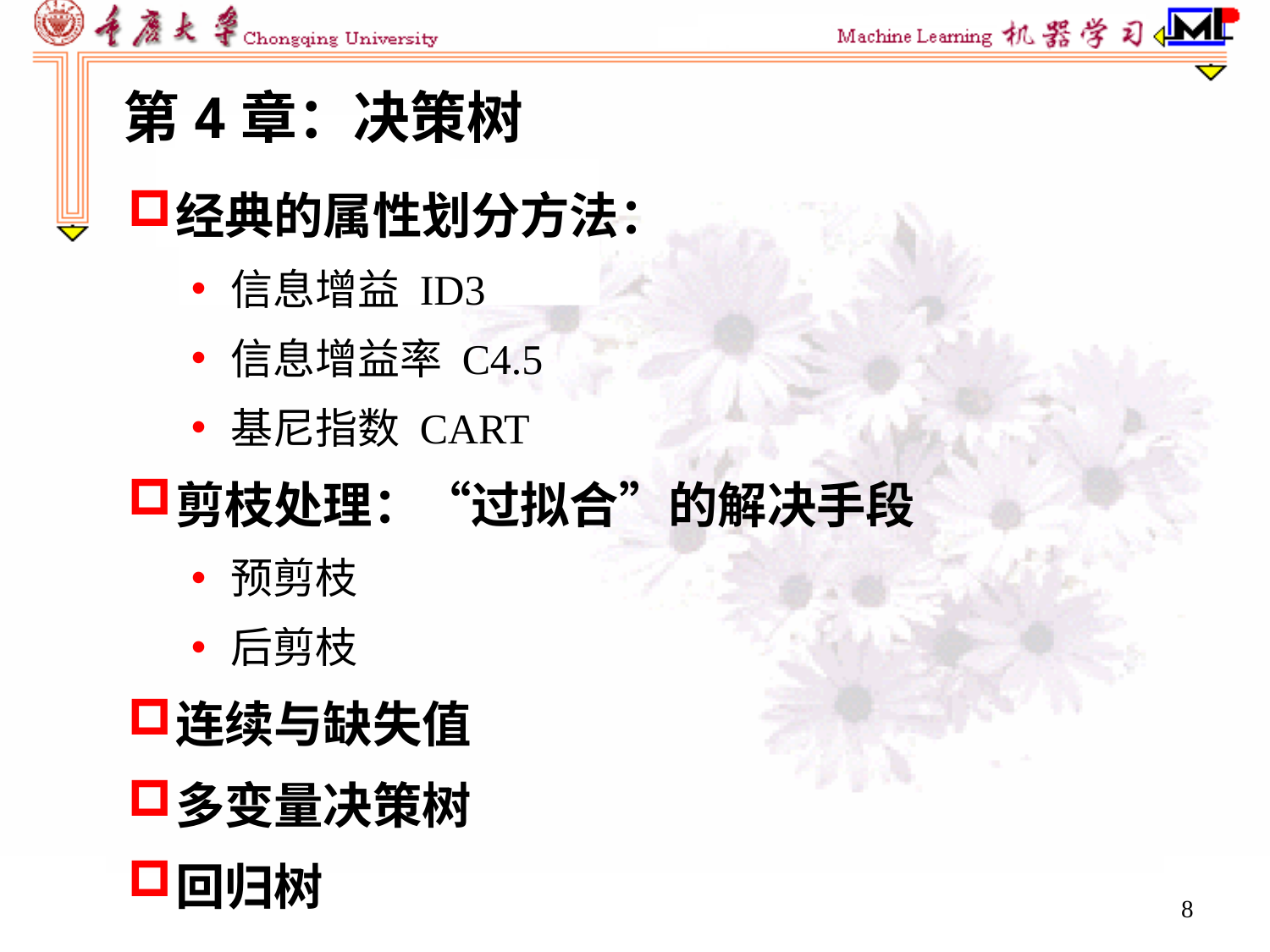

第4章：决策树
经典的属性划分方法：
信息增益 ID3
信息增益率 C4.5
基尼指数 CART
剪枝处理：“过拟合”的解决手段
预剪枝
后剪枝
连续与缺失值
多变量决策树
回归树

8